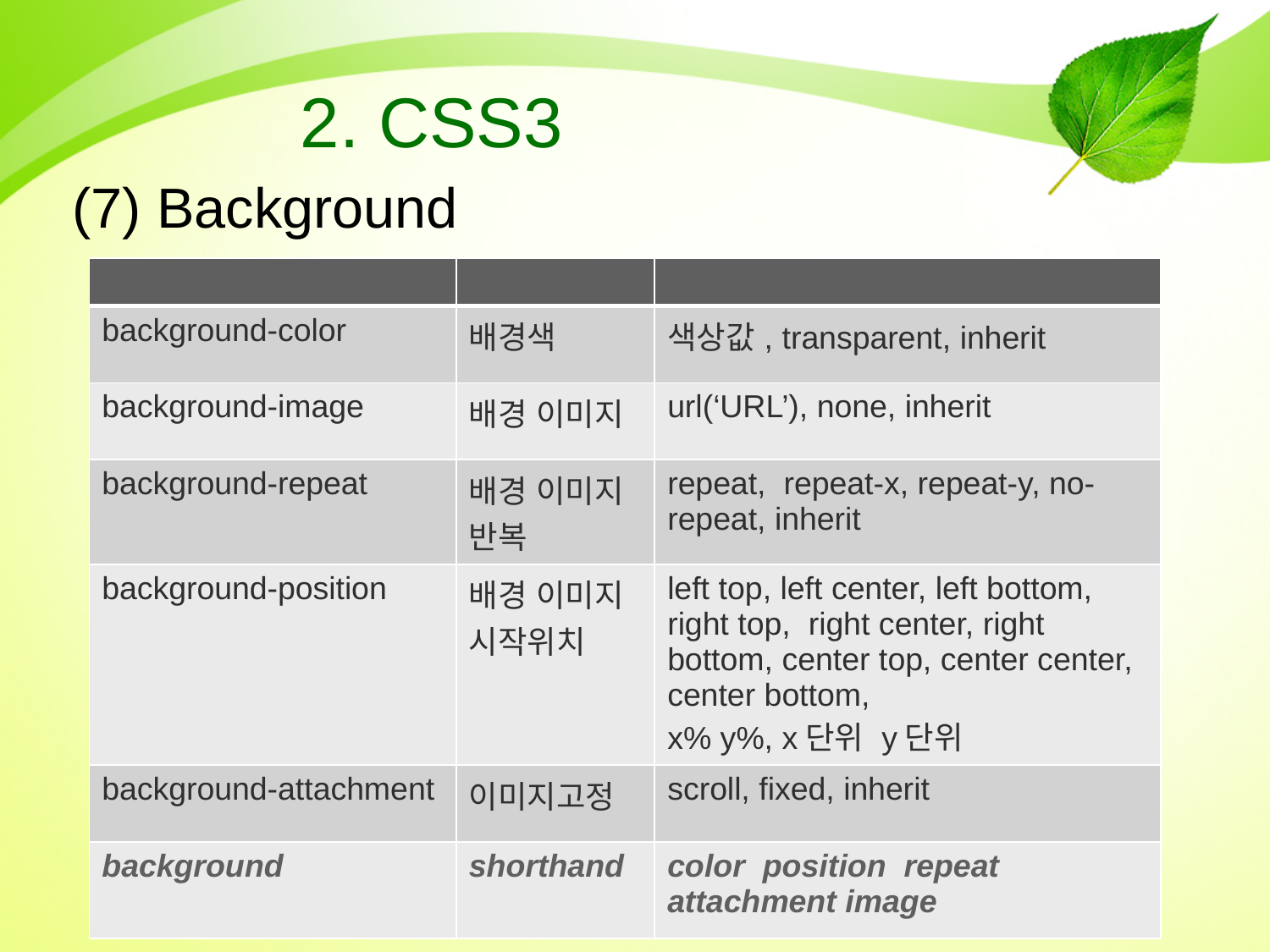

# 2. CSS3
(7) Background

|  |  |  |
| --- | --- | --- |
| background-color | 배경색 | 색상값, transparent, inherit |
| background-image | 배경 이미지 | url(‘URL’), none, inherit |
| background-repeat | 배경 이미지 반복 | repeat, repeat-x, repeat-y, no-repeat, inherit |
| background-position | 배경 이미지 시작위치 | left top, left center, left bottom, right top, right center, right bottom, center top, center center, center bottom, x% y%, x단위 y단위 |
| background-attachment | 이미지고정 | scroll, fixed, inherit |
| background | shorthand | color position repeat attachment image |